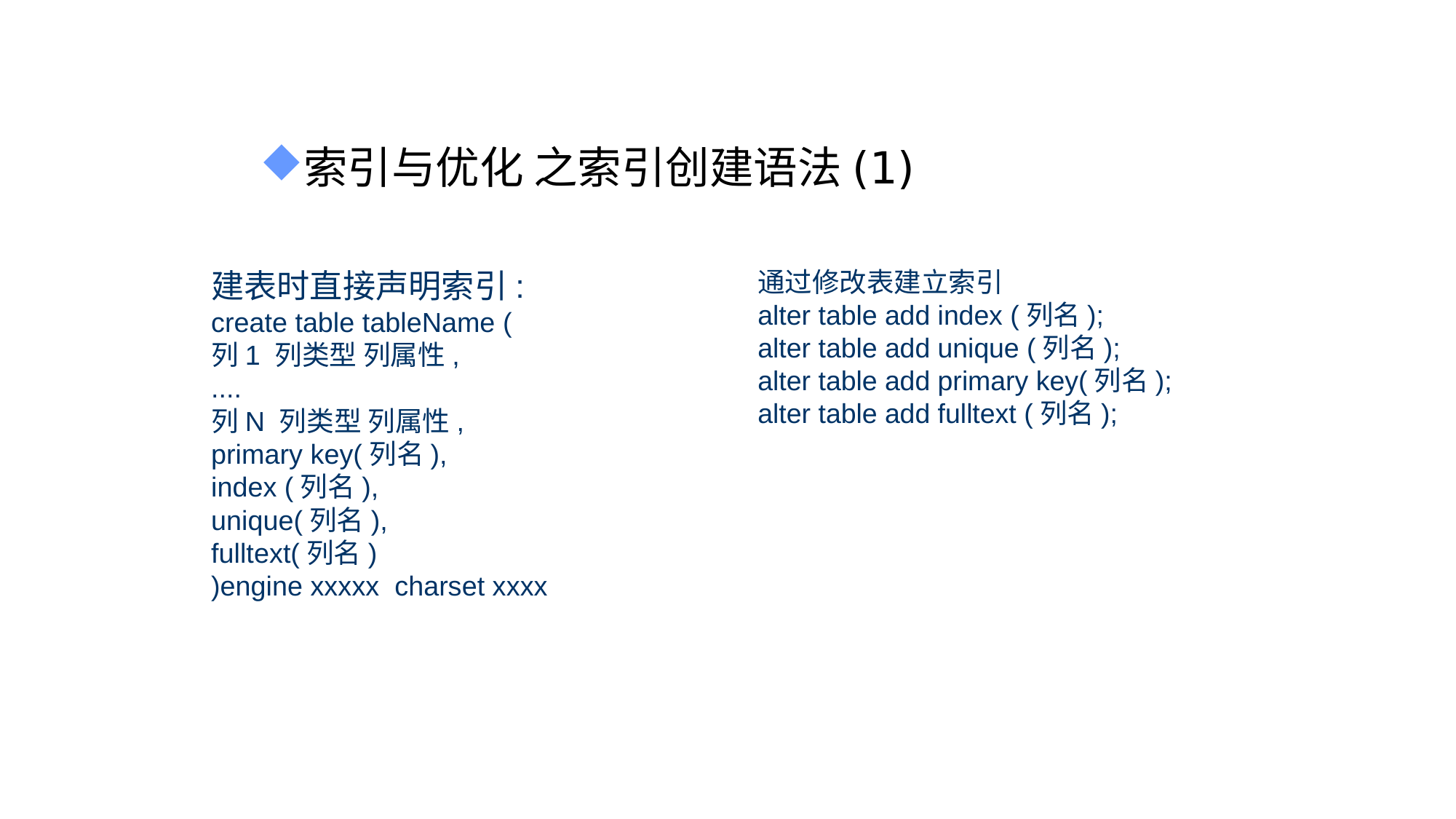

索引与优化 之索引创建语法(1)
建表时直接声明索引:
create table tableName (
列1 列类型 列属性,
....
列N 列类型 列属性,
primary key(列名),
index (列名),
unique(列名),
fulltext(列名)
)engine xxxxx  charset xxxx
通过修改表建立索引
alter table add index (列名);
alter table add unique (列名);
alter table add primary key(列名);
alter table add fulltext (列名);